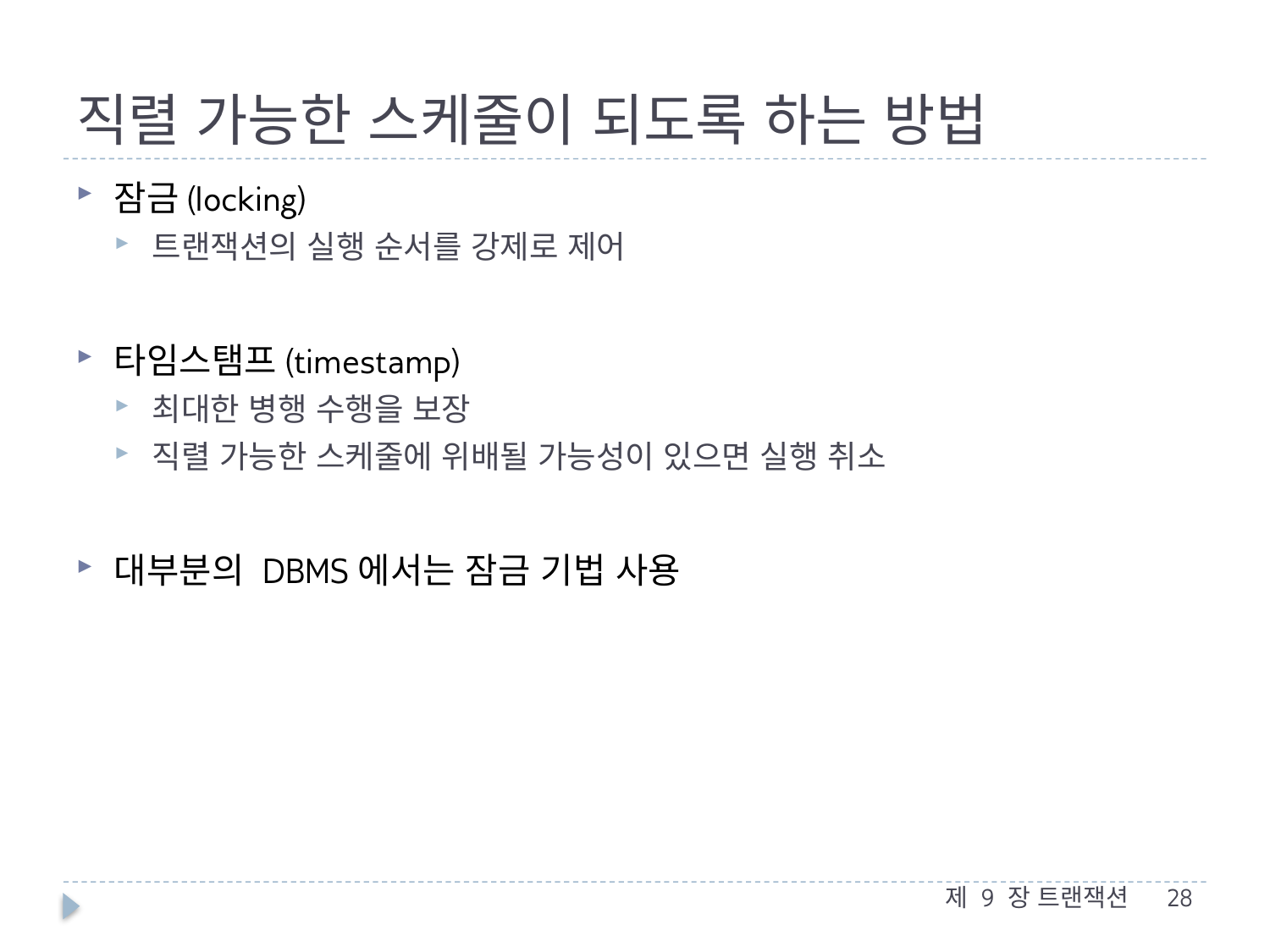

# 직렬 가능한 스케줄이 되도록 하는 방법
잠금(locking)
트랜잭션의 실행 순서를 강제로 제어

타임스탬프(timestamp)
최대한 병행 수행을 보장
직렬 가능한 스케줄에 위배될 가능성이 있으면 실행 취소

대부분의 DBMS에서는 잠금 기법 사용
제 9 장 트랜잭션
28